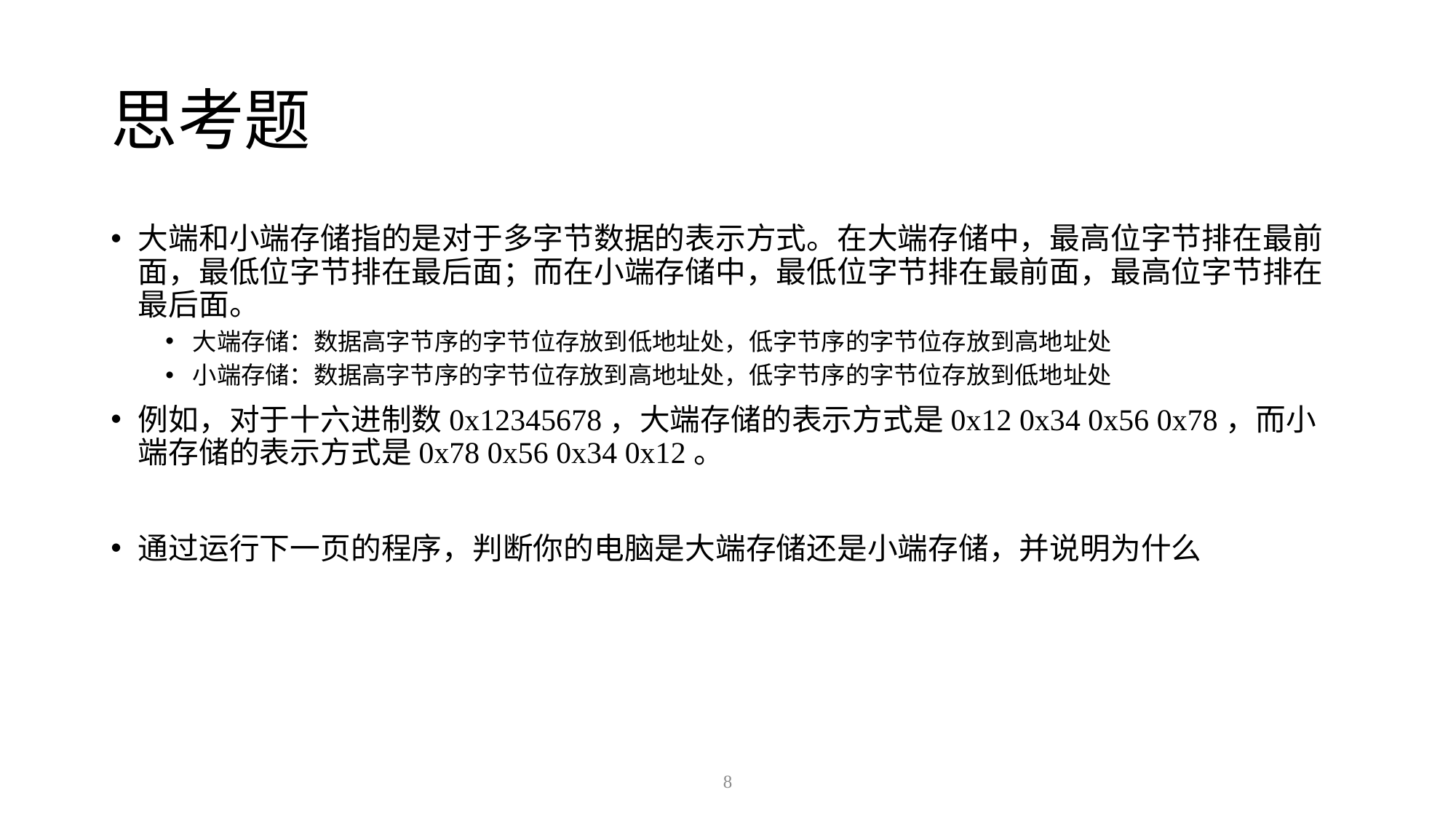

# 思考题
大端和小端存储指的是对于多字节数据的表示方式。在大端存储中，最高位字节排在最前面，最低位字节排在最后面；而在小端存储中，最低位字节排在最前面，最高位字节排在最后面。
大端存储：数据高字节序的字节位存放到低地址处，低字节序的字节位存放到高地址处
小端存储：数据高字节序的字节位存放到高地址处，低字节序的字节位存放到低地址处
例如，对于十六进制数0x12345678，大端存储的表示方式是0x12 0x34 0x56 0x78，而小端存储的表示方式是0x78 0x56 0x34 0x12。

通过运行下一页的程序，判断你的电脑是大端存储还是小端存储，并说明为什么
8